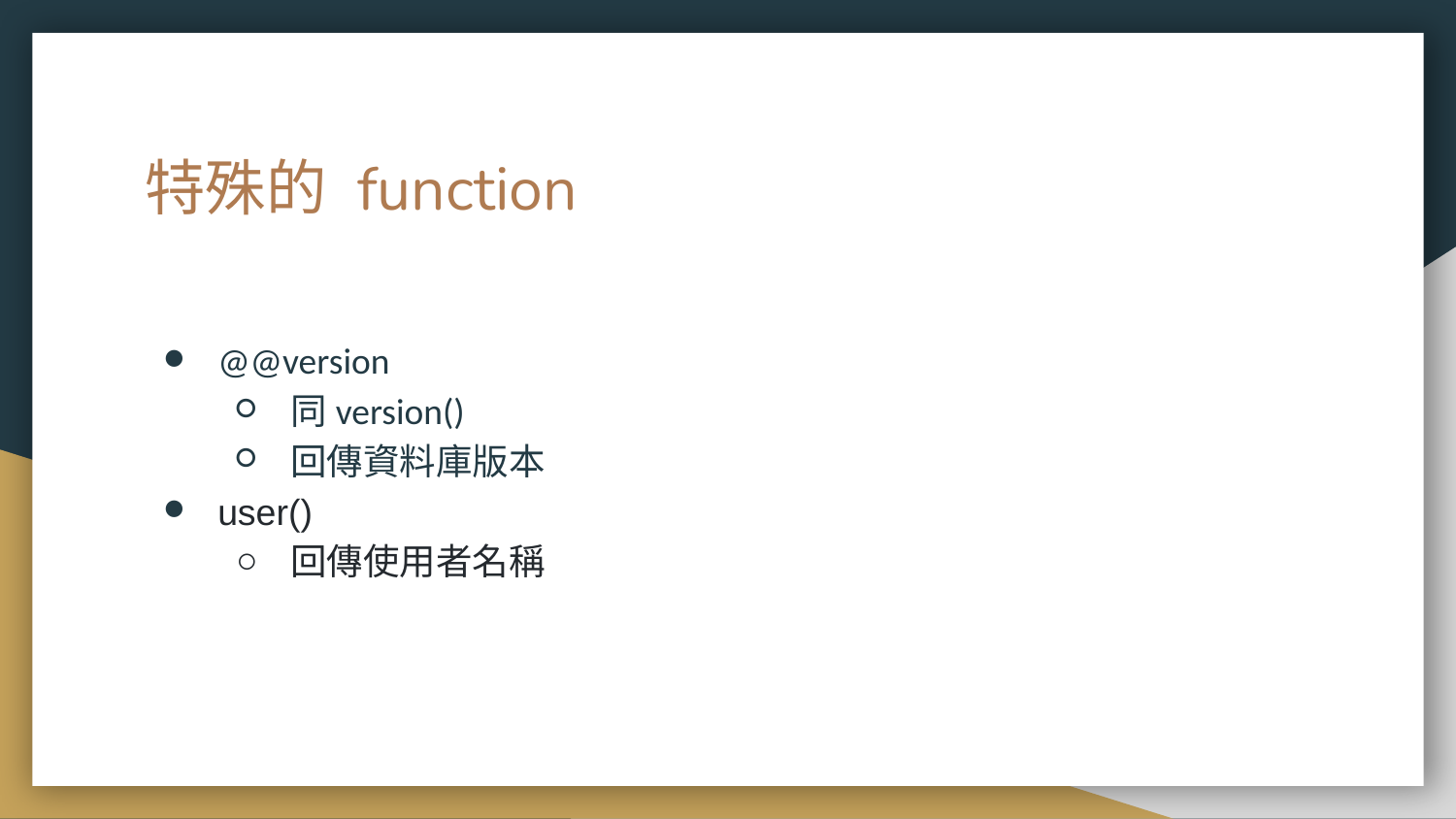

# 特殊的 function
@@version
同version()
回傳資料庫版本
user()
回傳使用者名稱